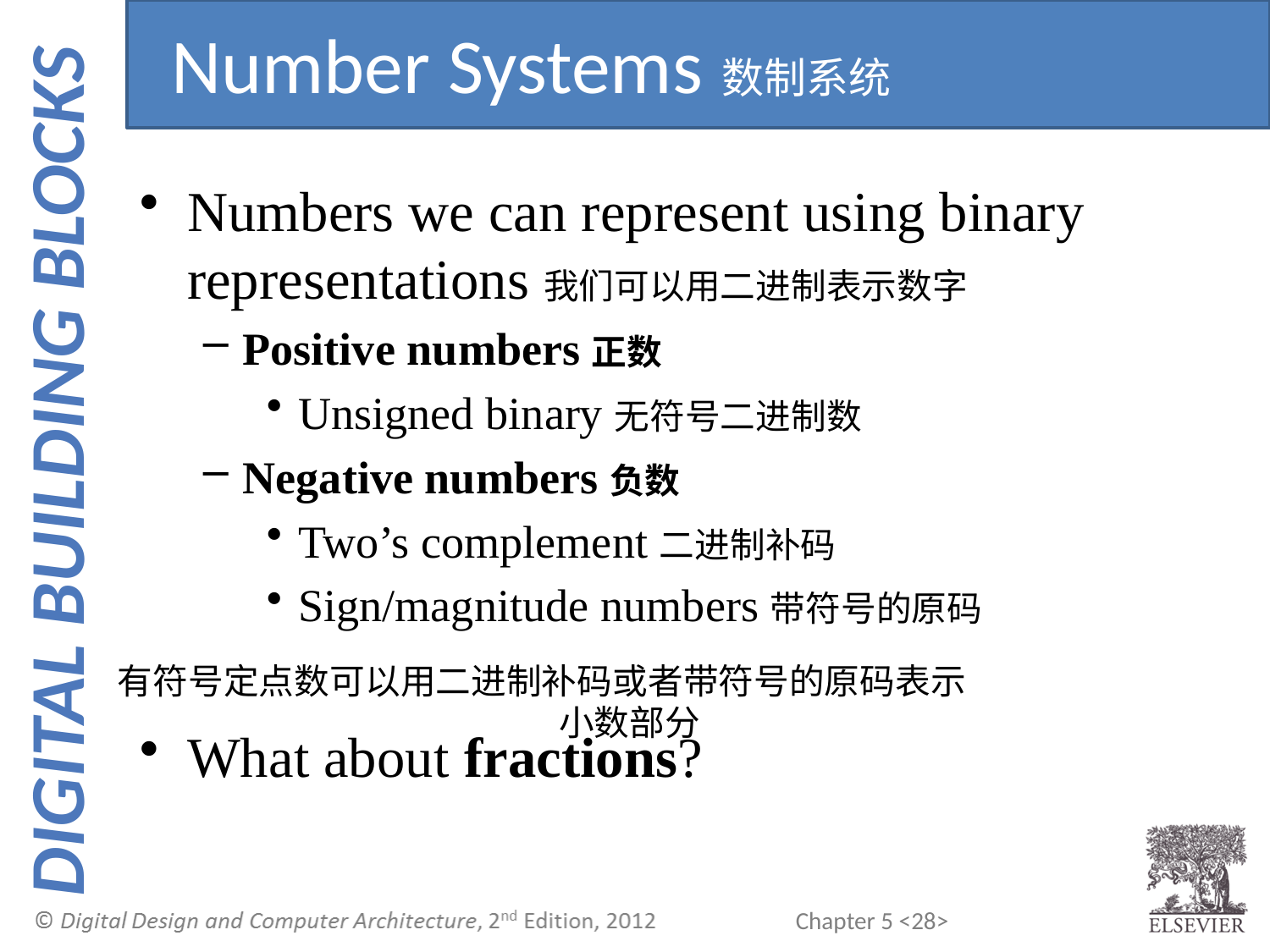

Number Systems数制系统

Numbers we can represent using binary representations我们可以用二进制表示数字
Positive numbers正数
Unsigned binary无符号二进制数
Negative numbers负数
Two’s complement二进制补码
Sign/magnitude numbers带符号的原码

What about fractions?
有符号定点数可以用二进制补码或者带符号的原码表示
小数部分